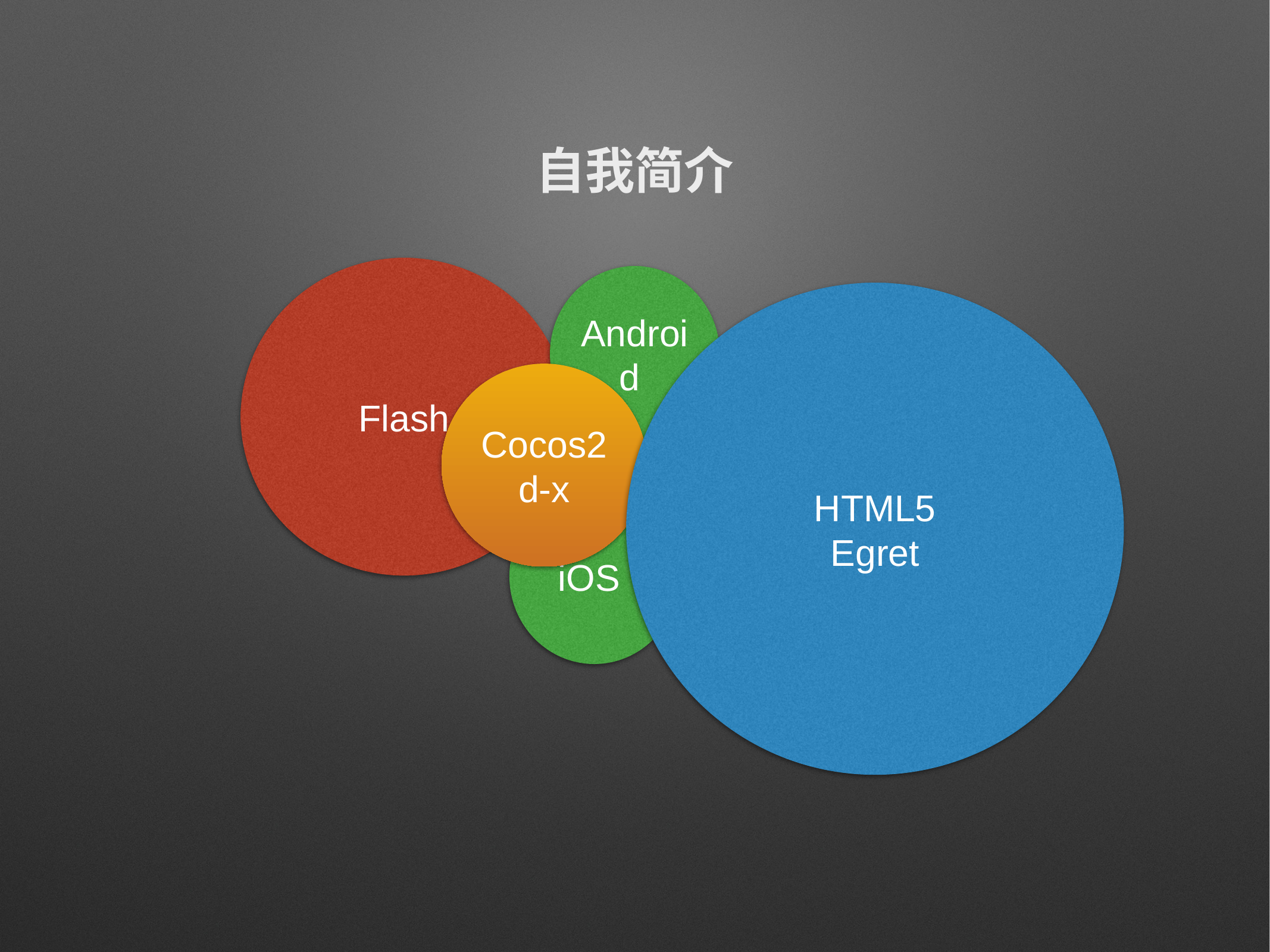

自我简介
Flash
Android
HTML5
Egret
Cocos2d-x
iOS